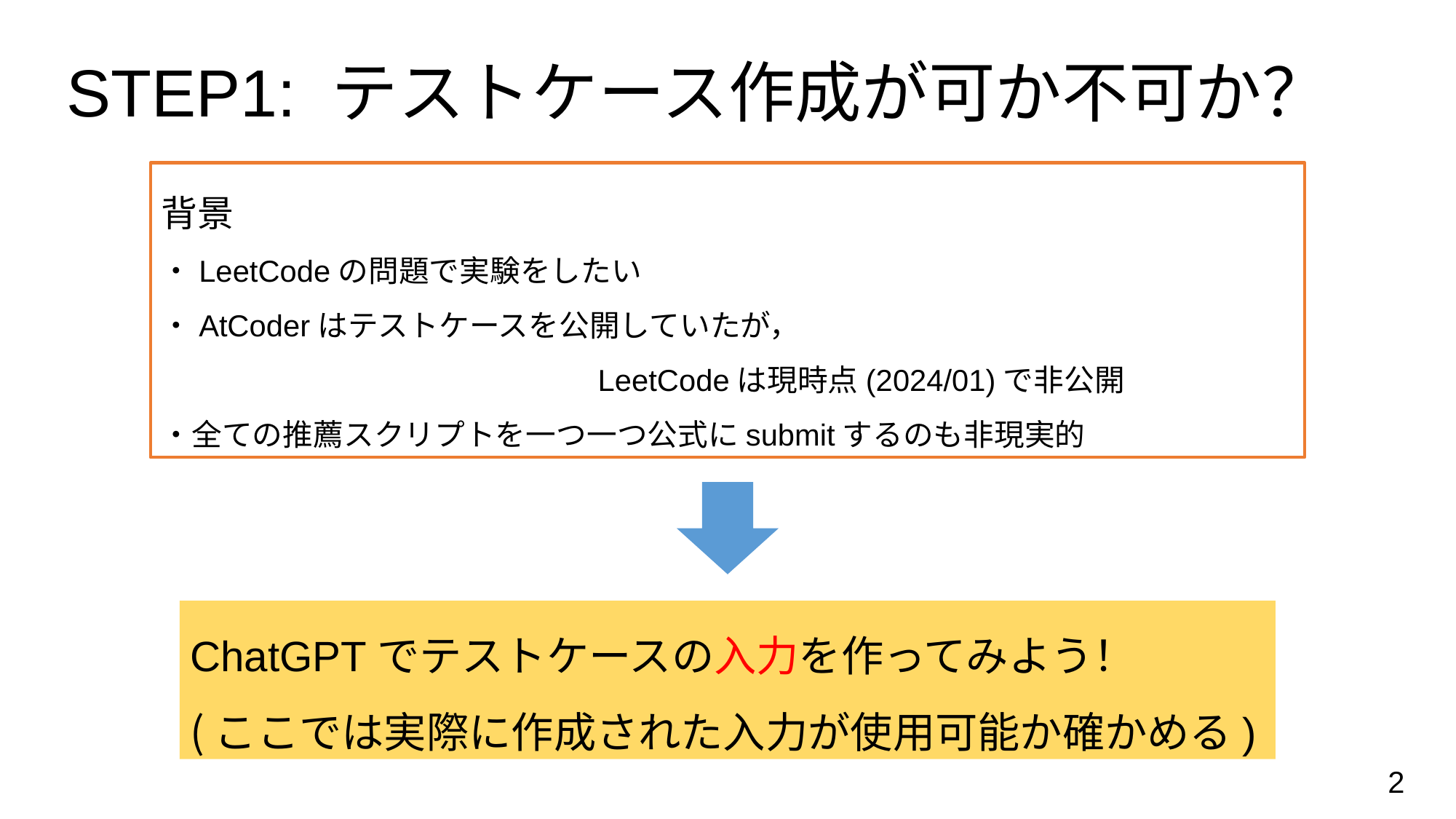

# STEP1: テストケース作成が可か不可か？
背景
・LeetCodeの問題で実験をしたい
・AtCoderはテストケースを公開していたが，
				LeetCodeは現時点(2024/01)で非公開
・全ての推薦スクリプトを一つ一つ公式にsubmitするのも非現実的

ChatGPTでテストケースの入力を作ってみよう！
(ここでは実際に作成された入力が使用可能か確かめる)
2